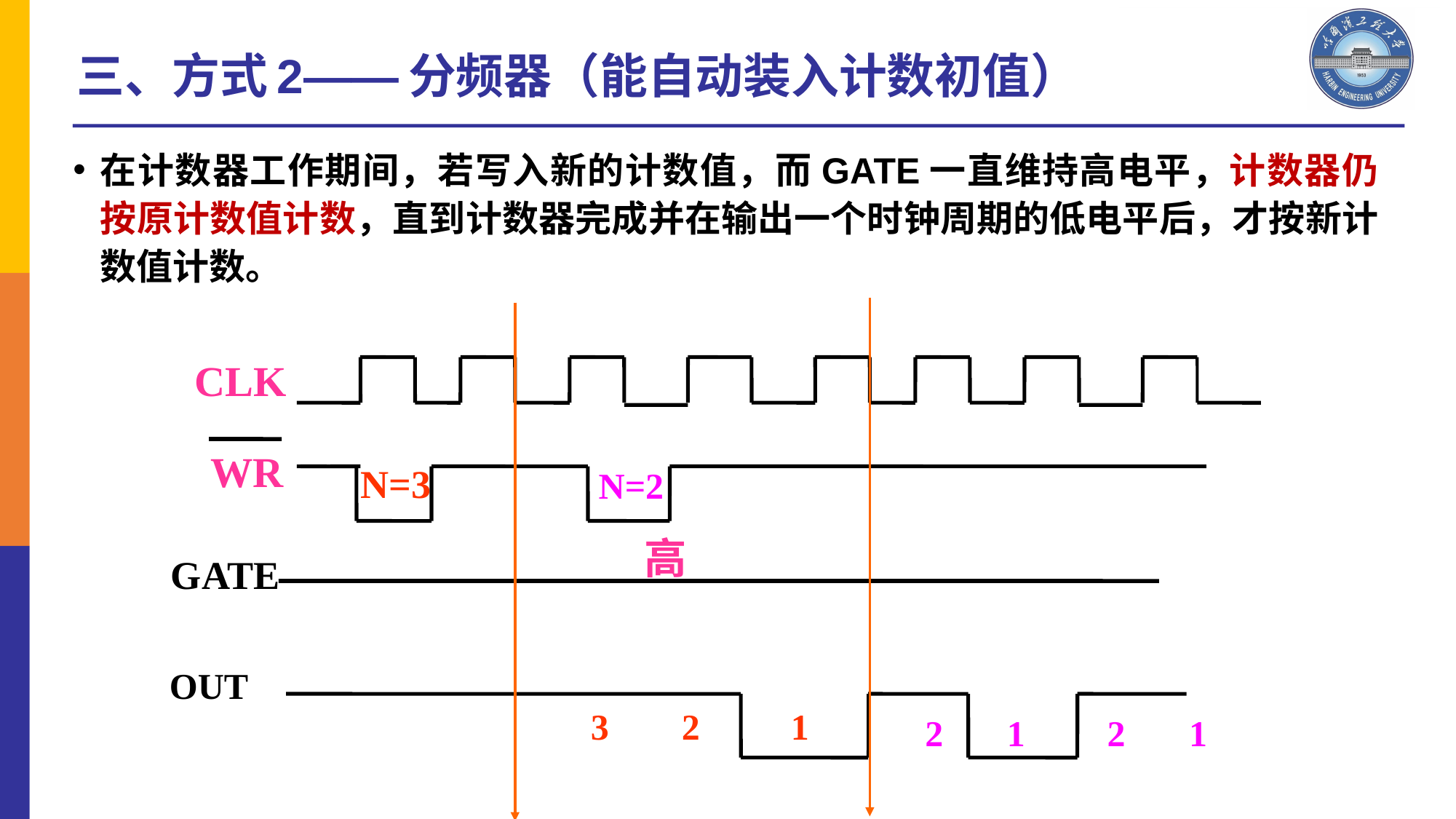

三、方式2——分频器（能自动装入计数初值）
在计数器工作期间，若写入新的计数值，而GATE一直维持高电平，计数器仍按原计数值计数，直到计数器完成并在输出一个时钟周期的低电平后，才按新计数值计数。

CLK

WR

N=3
N=2

高
GATE

OUT

3        2          1
2       1         2       1